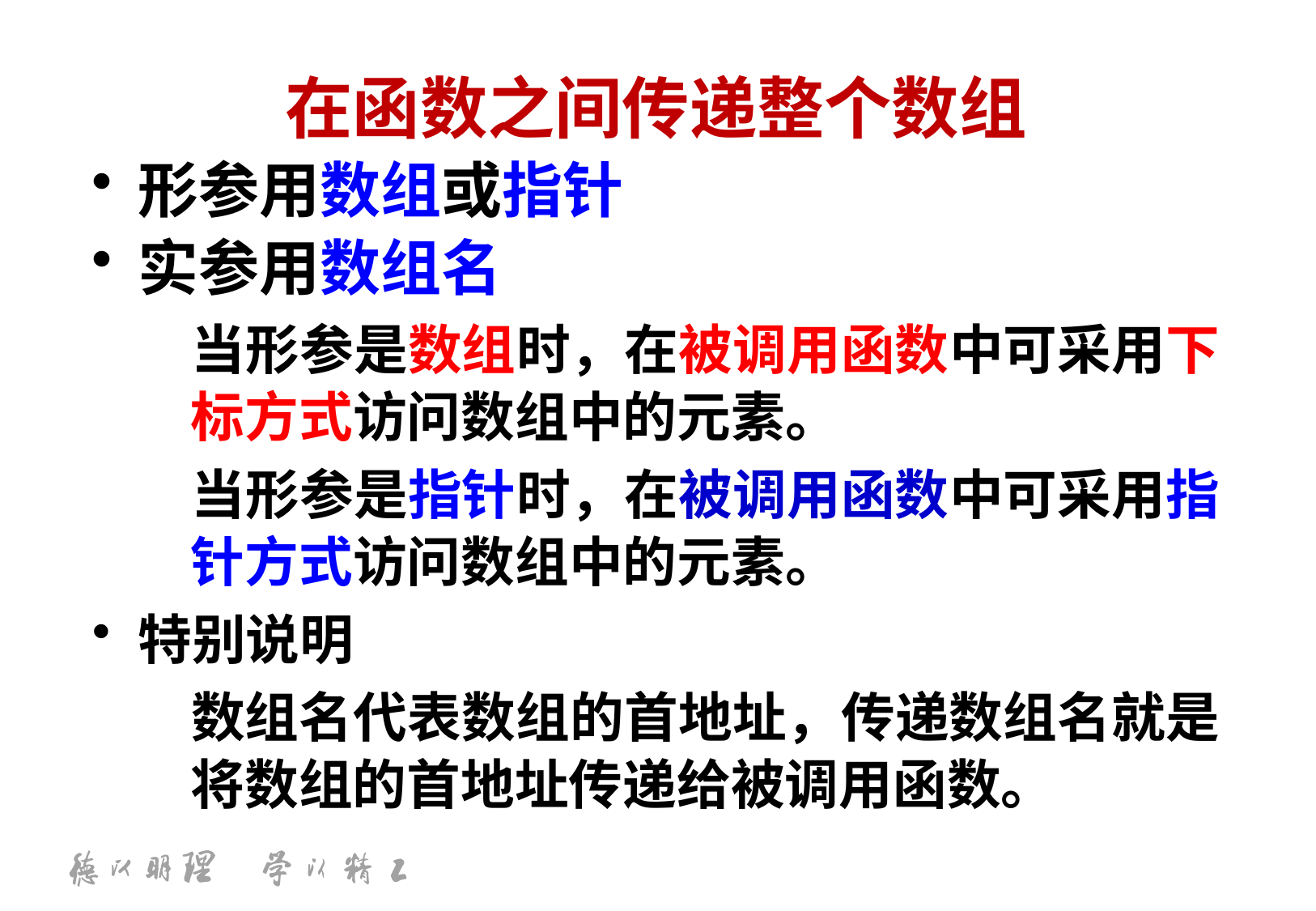

在函数之间传递整个数组
形参用数组或指针
实参用数组名
 	当形参是数组时，在被调用函数中可采用下标方式访问数组中的元素。
 	当形参是指针时，在被调用函数中可采用指针方式访问数组中的元素。
特别说明
	数组名代表数组的首地址，传递数组名就是将数组的首地址传递给被调用函数。
65